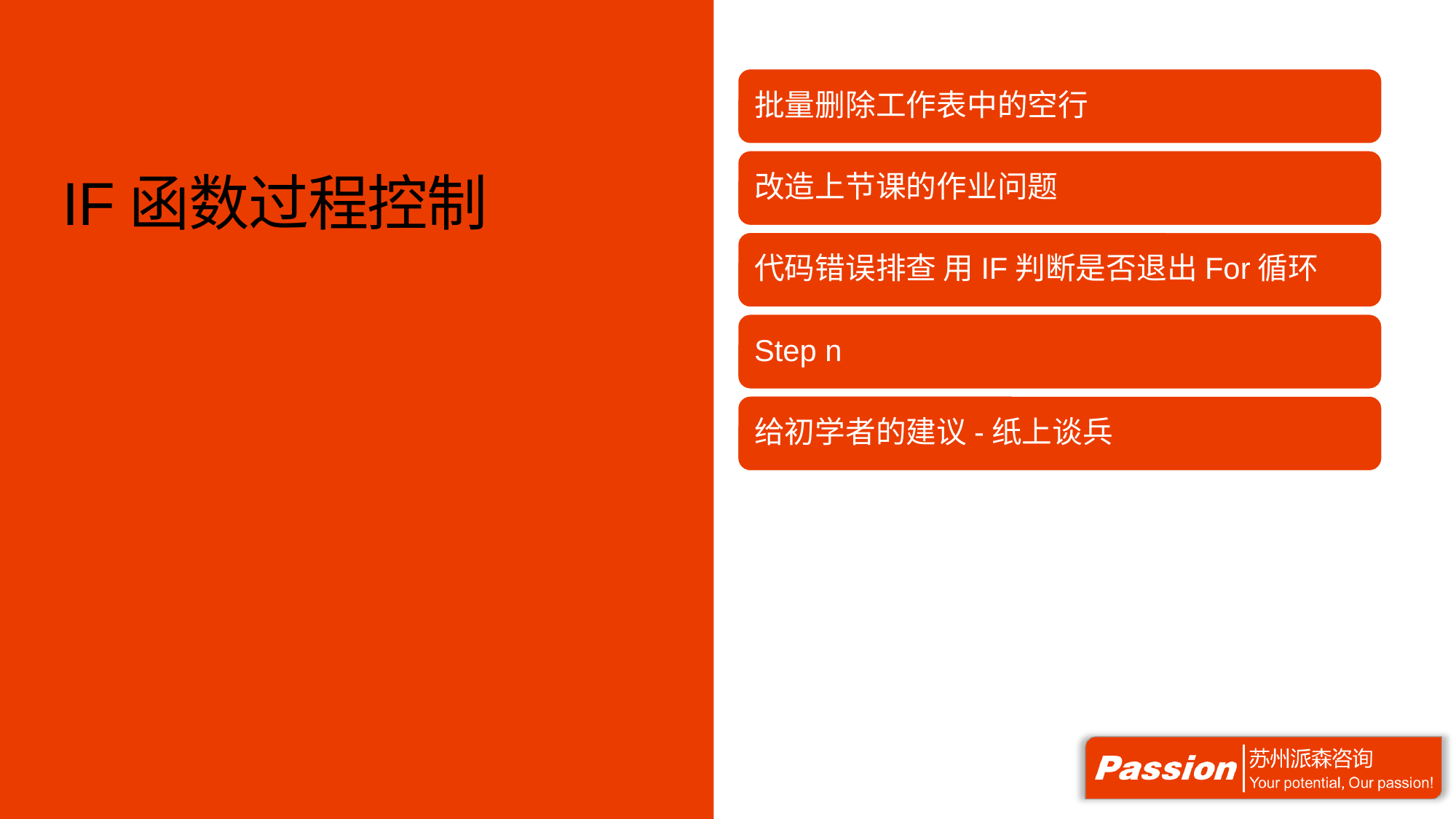

批量删除工作表中的空行
改造上节课的作业问题
代码错误排查 用IF判断是否退出For循环
Step n
给初学者的建议-纸上谈兵
IF函数过程控制